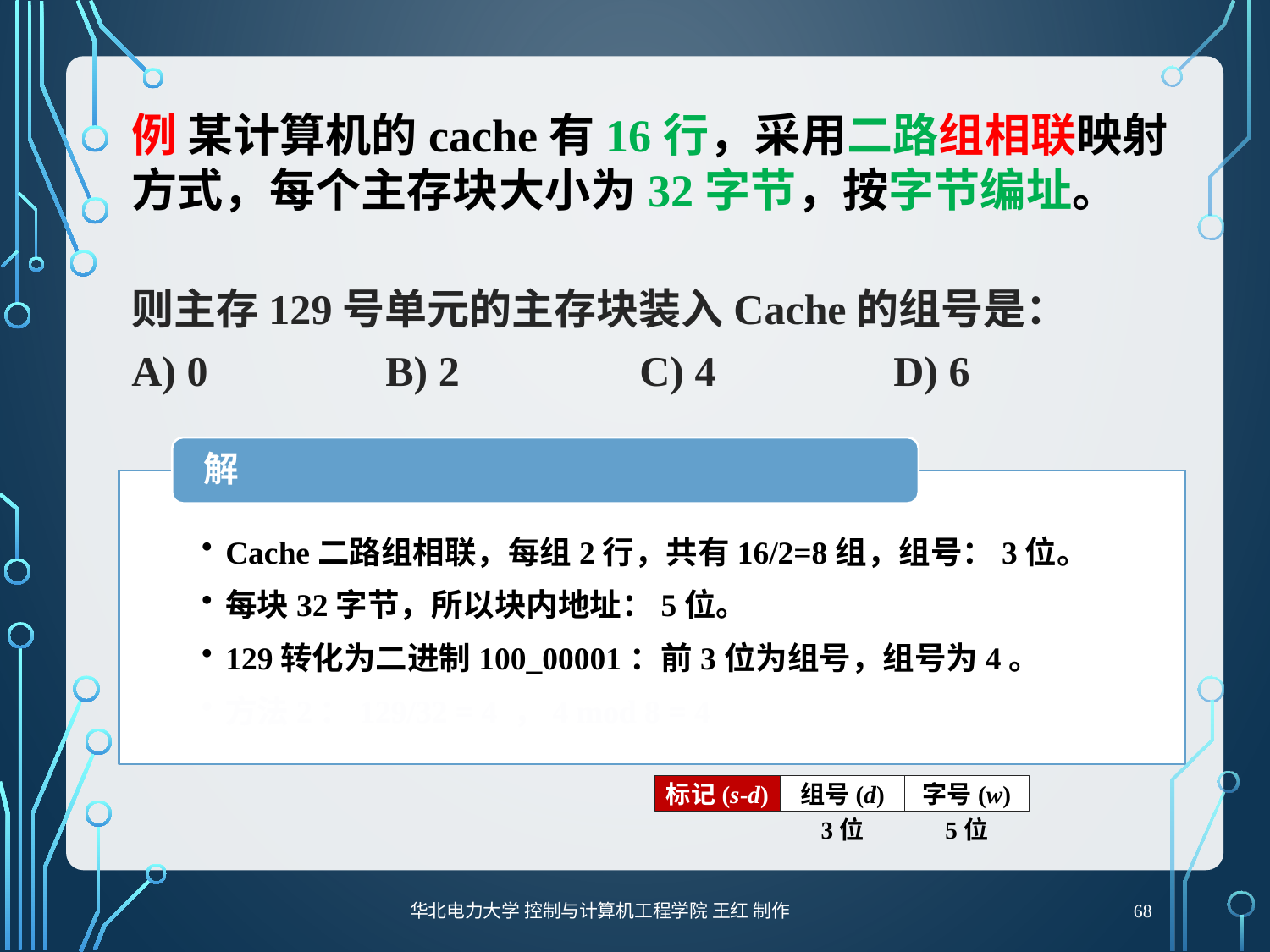

# 例 某计算机的cache有16行，采用二路组相联映射方式，每个主存块大小为32字节，按字节编址。
则主存129号单元的主存块装入Cache的组号是：
A) 0	 	B) 2		C) 4		D) 6
解
Cache二路组相联，每组2行，共有16/2=8组，组号：3位。
每块32字节，所以块内地址：5位。
129转化为二进制100_00001：前3位为组号，组号为4。
方法2：129/32 = 4 ，4 mod 8 = 4
标记(s-d)
组号(d)
字号(w)

3位
5位
68
华北电力大学 控制与计算机工程学院 王红 制作